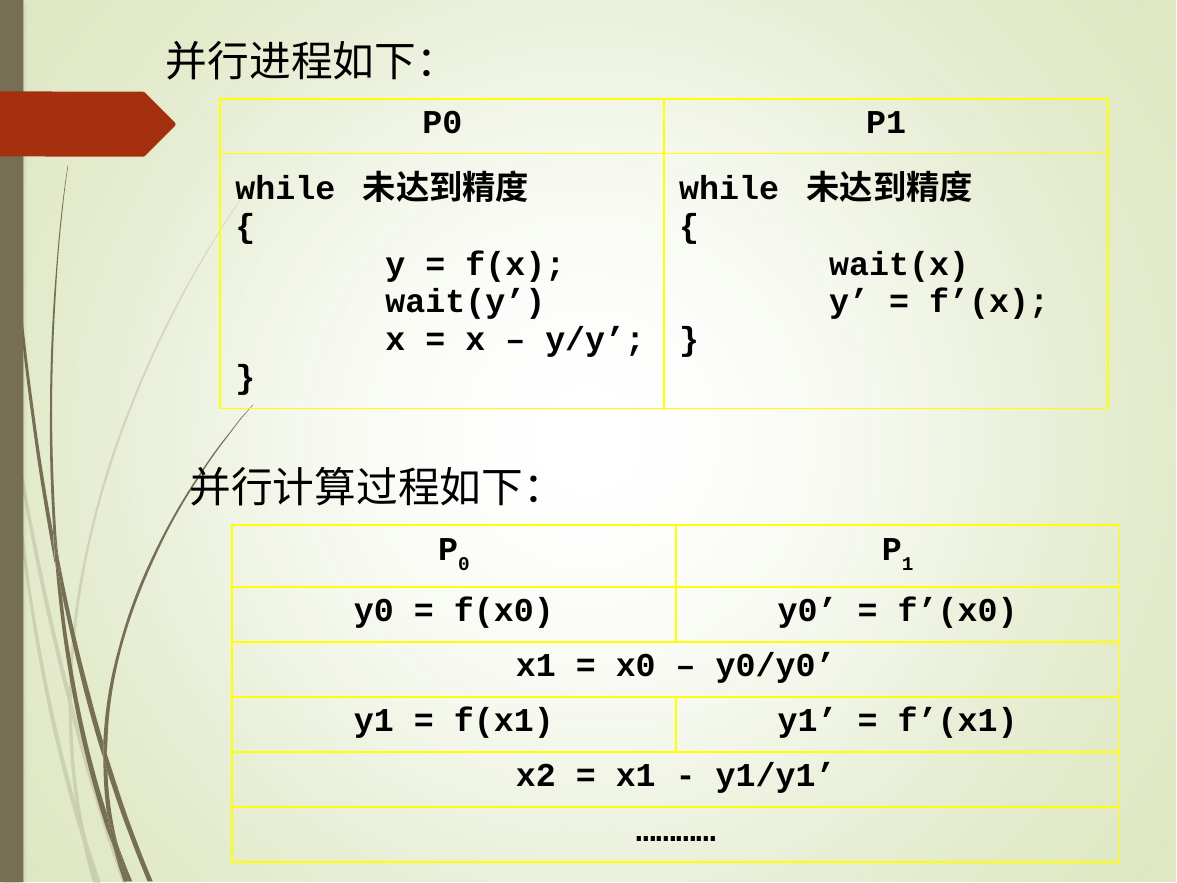

并行进程如下：
| P0 | P1 |
| --- | --- |
| while 未达到精度 { y = f(x); wait(y’) x = x – y/y’; } | while 未达到精度 { wait(x) y’ = f’(x); } |
并行计算过程如下：
| P0 | P1 |
| --- | --- |
| y0 = f(x0) | y0’ = f’(x0) |
| x1 = x0 – y0/y0’ |  |
| y1 = f(x1) | y1’ = f’(x1) |
| x2 = x1 - y1/y1’ |  |
| ………… |  |